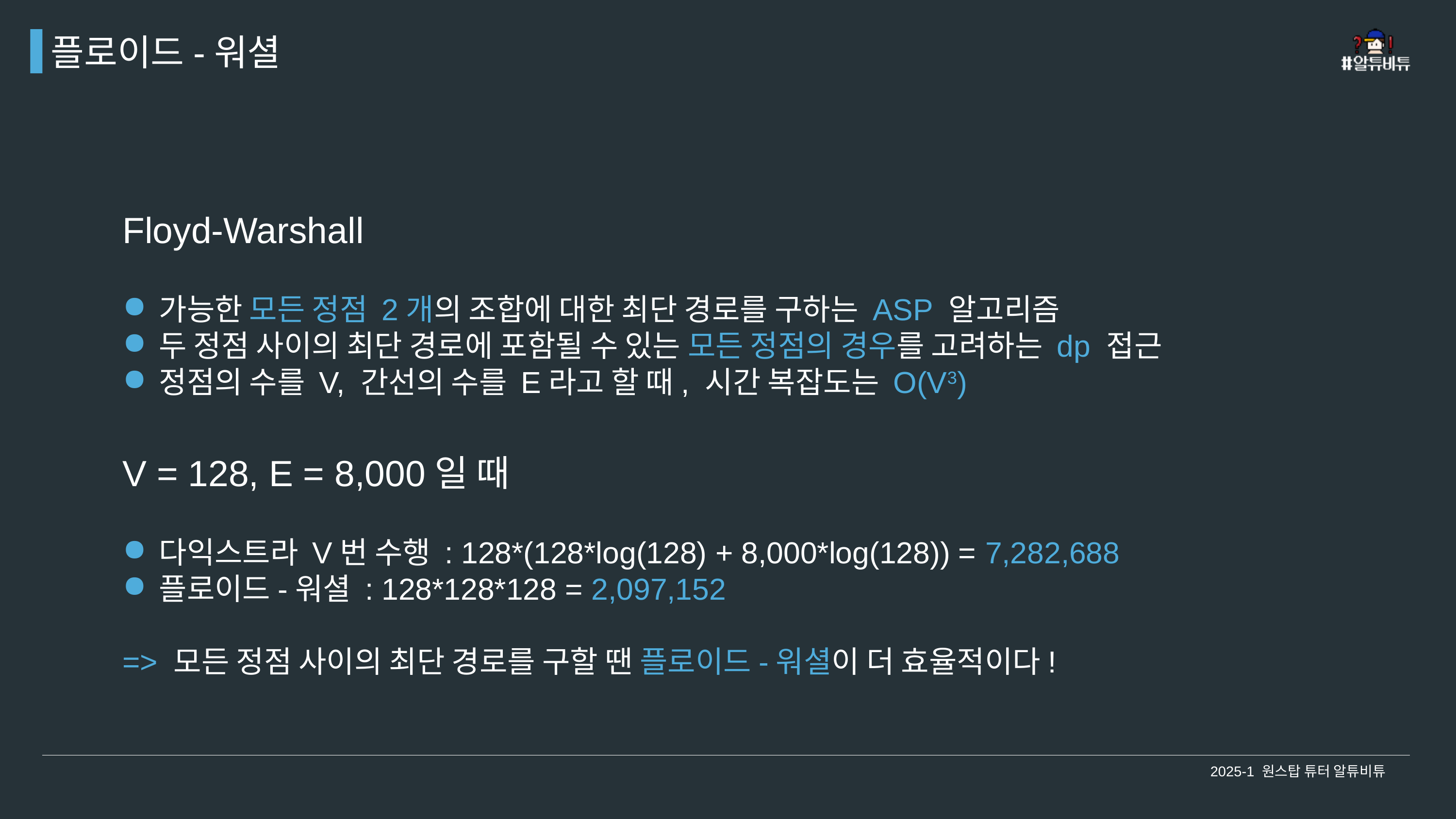

플로이드-워셜
Floyd-Warshall
가능한 모든 정점 2개의 조합에 대한 최단 경로를 구하는 ASP 알고리즘
두 정점 사이의 최단 경로에 포함될 수 있는 모든 정점의 경우를 고려하는 dp 접근
정점의 수를 V, 간선의 수를 E라고 할 때, 시간 복잡도는 O(V3)
V = 128, E = 8,000일 때
다익스트라 V번 수행 : 128*(128*log(128) + 8,000*log(128)) = 7,282,688
플로이드-워셜 : 128*128*128 = 2,097,152

=> 모든 정점 사이의 최단 경로를 구할 땐 플로이드-워셜이 더 효율적이다!